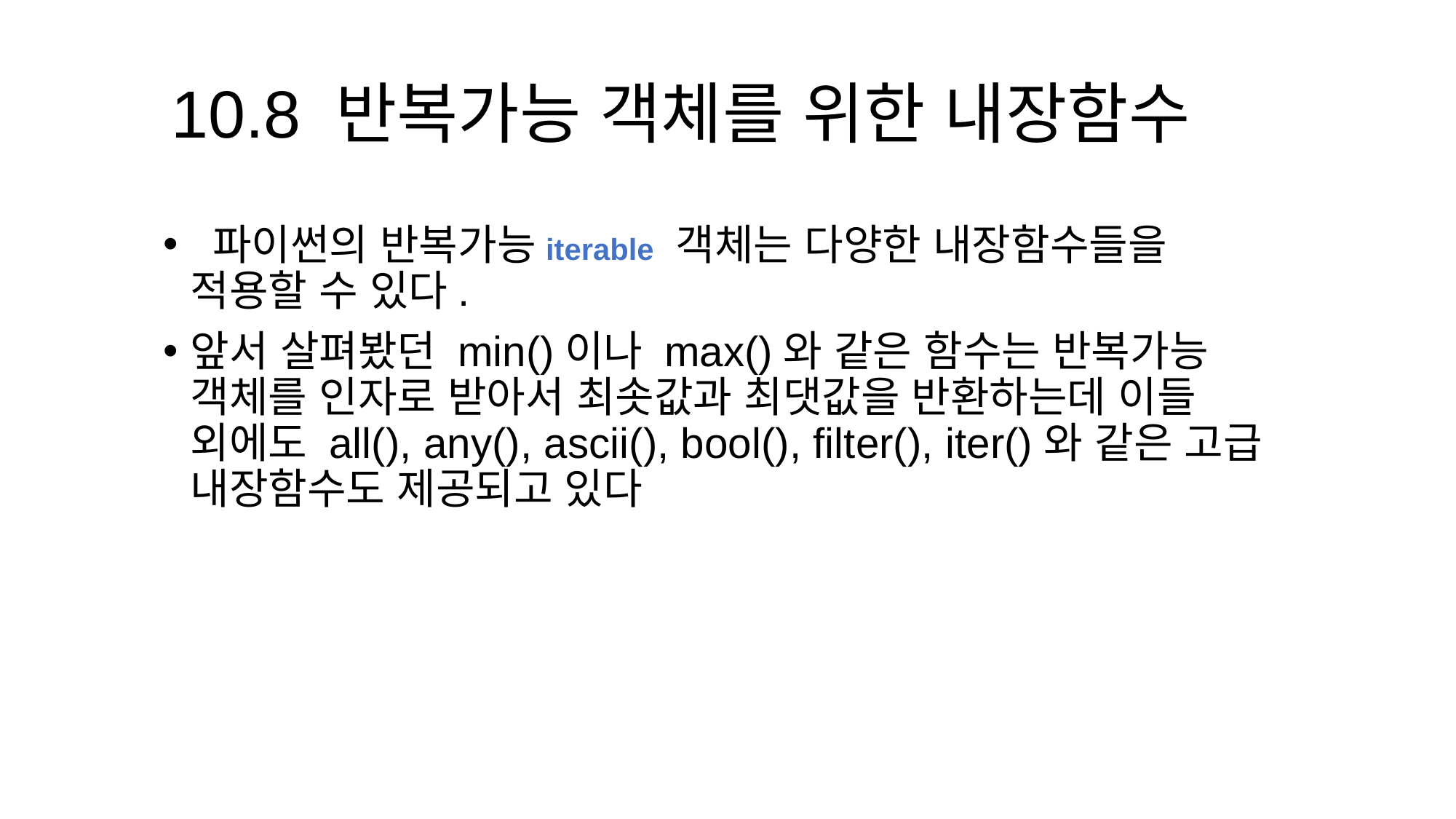

# 10.8 반복가능 객체를 위한 내장함수
 파이썬의 반복가능iterable 객체는 다양한 내장함수들을 적용할 수 있다.
앞서 살펴봤던 min()이나 max()와 같은 함수는 반복가능 객체를 인자로 받아서 최솟값과 최댓값을 반환하는데 이들 외에도 all(), any(), ascii(), bool(), filter(), iter()와 같은 고급 내장함수도 제공되고 있다